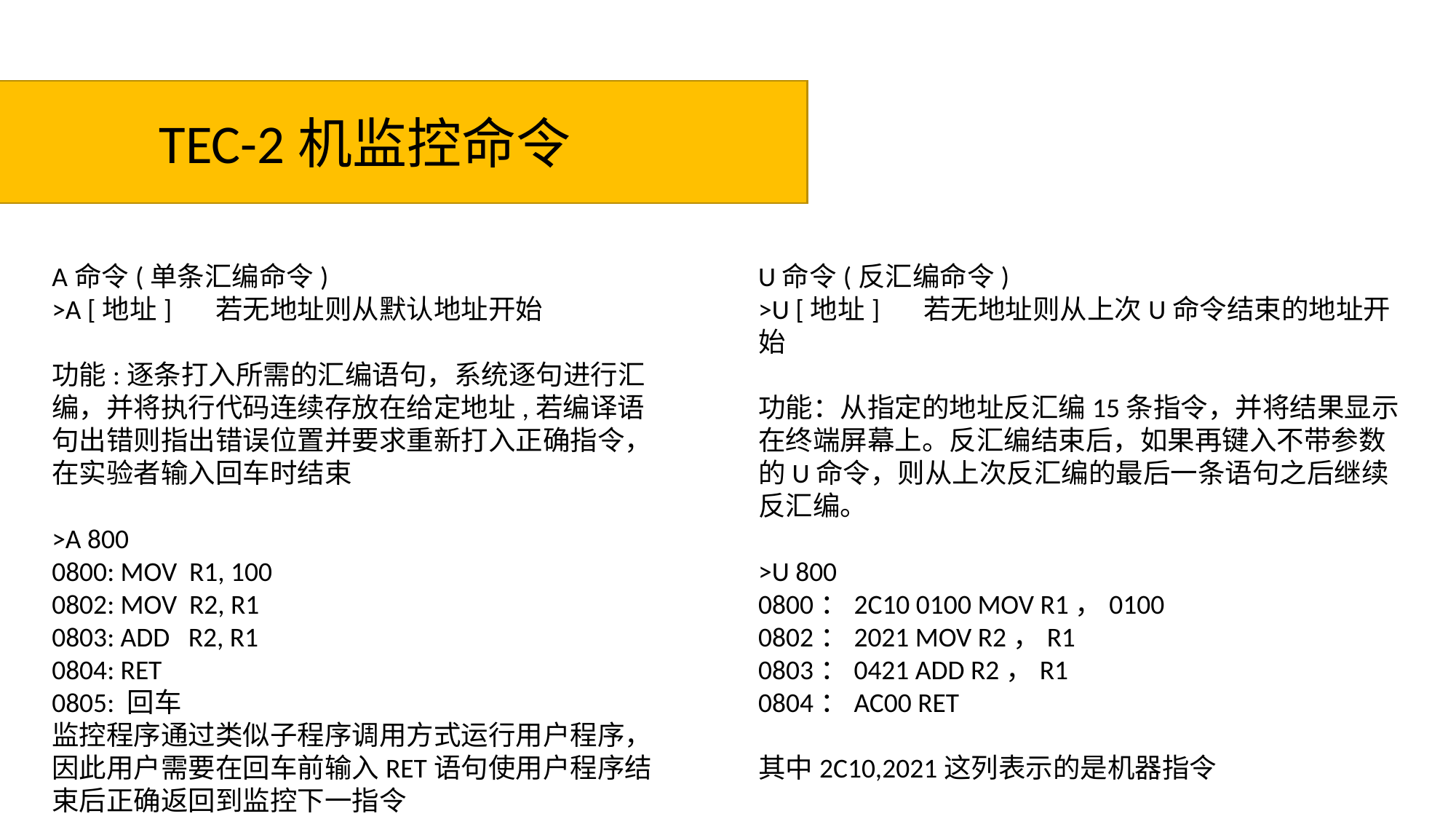

TEC-2机监控命令
A命令(单条汇编命令)
>A [地址]      若无地址则从默认地址开始

功能:逐条打入所需的汇编语句，系统逐句进行汇编，并将执行代码连续存放在给定地址,若编译语句出错则指出错误位置并要求重新打入正确指令，在实验者输入回车时结束

>A 800
0800: MOV  R1, 100
0802: MOV  R2, R1
0803: ADD   R2, R1
0804: RET
0805: 回车
监控程序通过类似子程序调用方式运行用户程序，因此用户需要在回车前输入RET语句使用户程序结束后正确返回到监控下一指令

U命令(反汇编命令)
>U [地址]      若无地址则从上次U命令结束的地址开始

功能：从指定的地址反汇编15条指令，并将结果显示在终端屏幕上。反汇编结束后，如果再键入不带参数的U命令，则从上次反汇编的最后一条语句之后继续反汇编。

>U 800
0800：2C10 0100 MOV R1，0100
0802：2021 MOV R2，R1
0803：0421 ADD R2，R1
0804：AC00 RET

其中2C10,2021这列表示的是机器指令